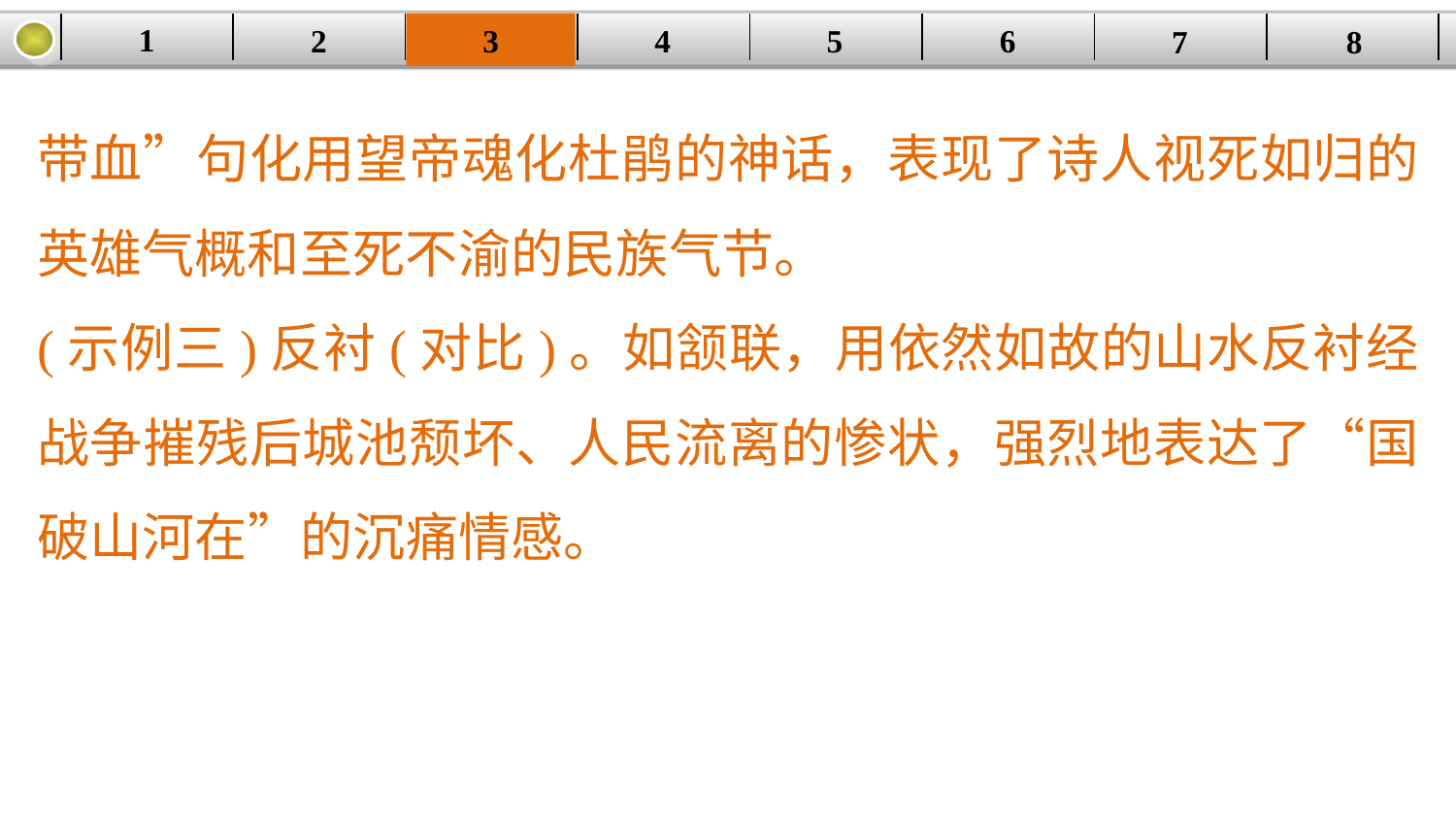

1
2
3
4
|  |  |  |  |  |  |  |  |
| --- | --- | --- | --- | --- | --- | --- | --- |
5
6
7
8

带血”句化用望帝魂化杜鹃的神话，表现了诗人视死如归的英雄气概和至死不渝的民族气节。
(示例三)反衬(对比)。如颔联，用依然如故的山水反衬经战争摧残后城池颓坏、人民流离的惨状，强烈地表达了“国破山河在”的沉痛情感。